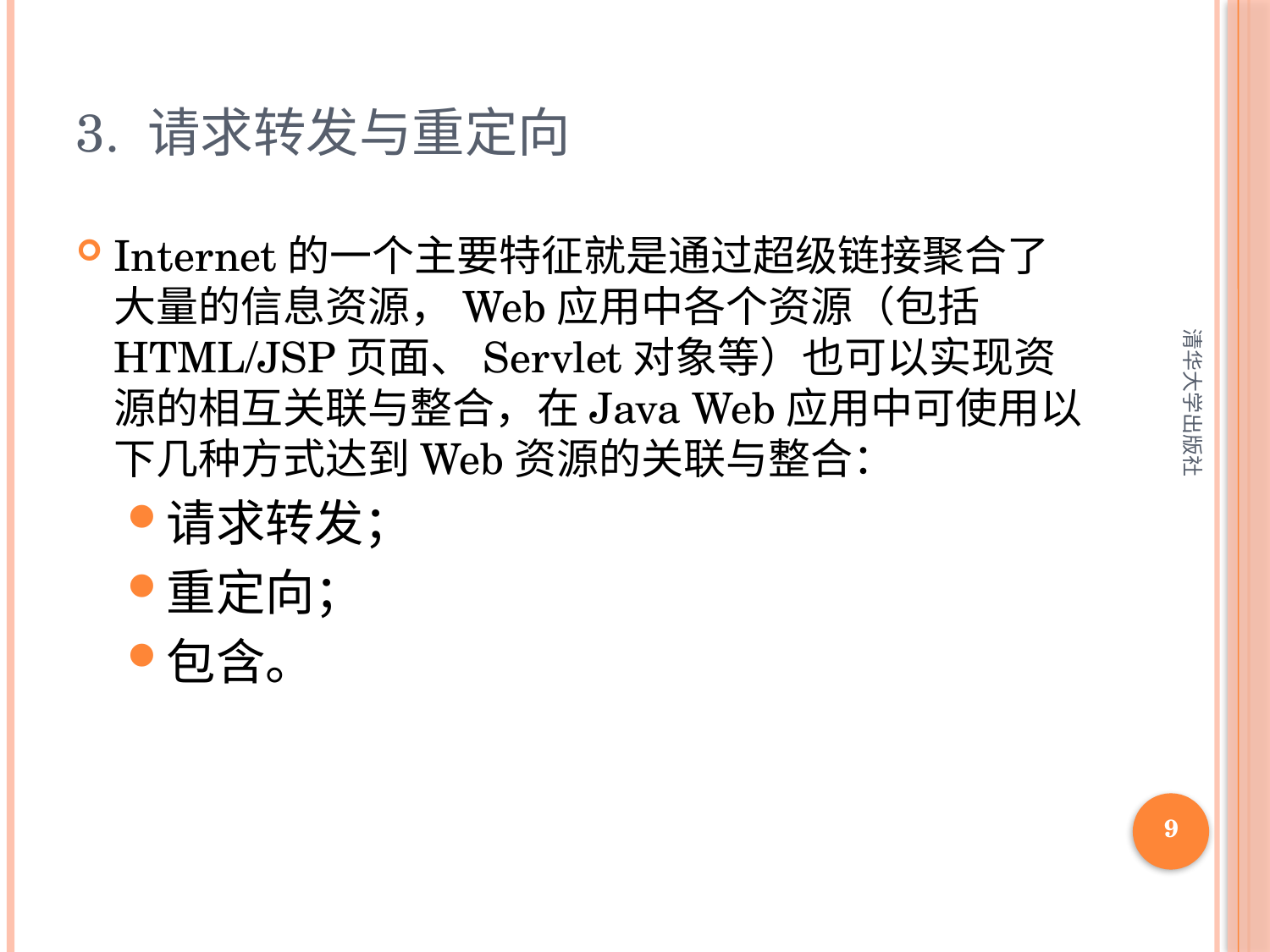

# 3. 请求转发与重定向
Internet的一个主要特征就是通过超级链接聚合了大量的信息资源，Web应用中各个资源（包括HTML/JSP页面、Servlet对象等）也可以实现资源的相互关联与整合，在Java Web应用中可使用以下几种方式达到Web资源的关联与整合：
请求转发；
重定向；
包含。
清华大学出版社
9